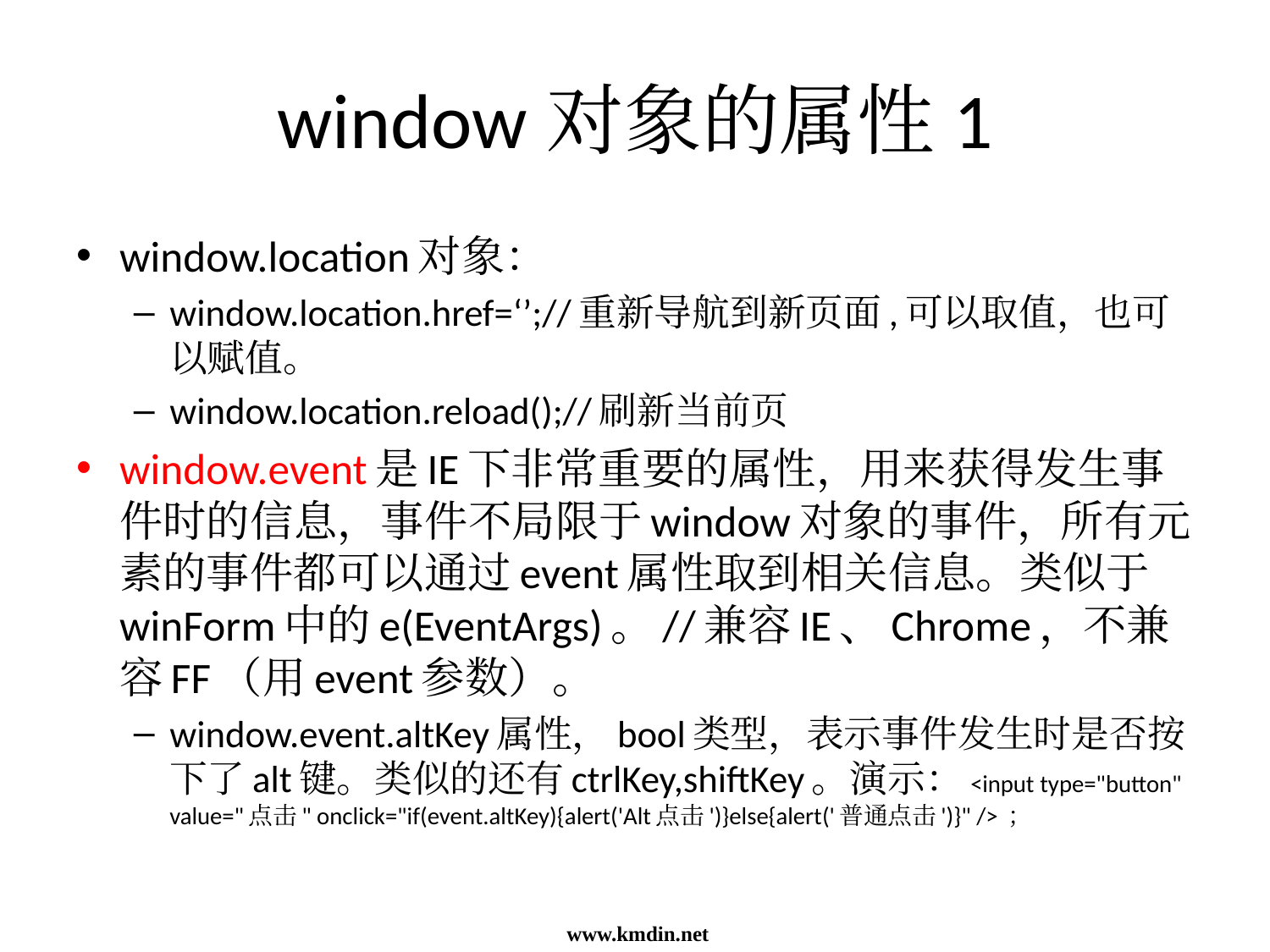

window对象的属性1
window.location对象：
window.location.href=‘’;//重新导航到新页面,可以取值，也可以赋值。
window.location.reload();//刷新当前页
window.event是IE下非常重要的属性，用来获得发生事件时的信息，事件不局限于window对象的事件，所有元素的事件都可以通过event属性取到相关信息。类似于winForm中的e(EventArgs)。//兼容IE、Chrome，不兼容FF（用event参数）。
window.event.altKey属性，bool类型，表示事件发生时是否按下了alt键。类似的还有ctrlKey,shiftKey。演示：<input type="button" value="点击" onclick="if(event.altKey){alert('Alt点击')}else{alert('普通点击')}" /> ；